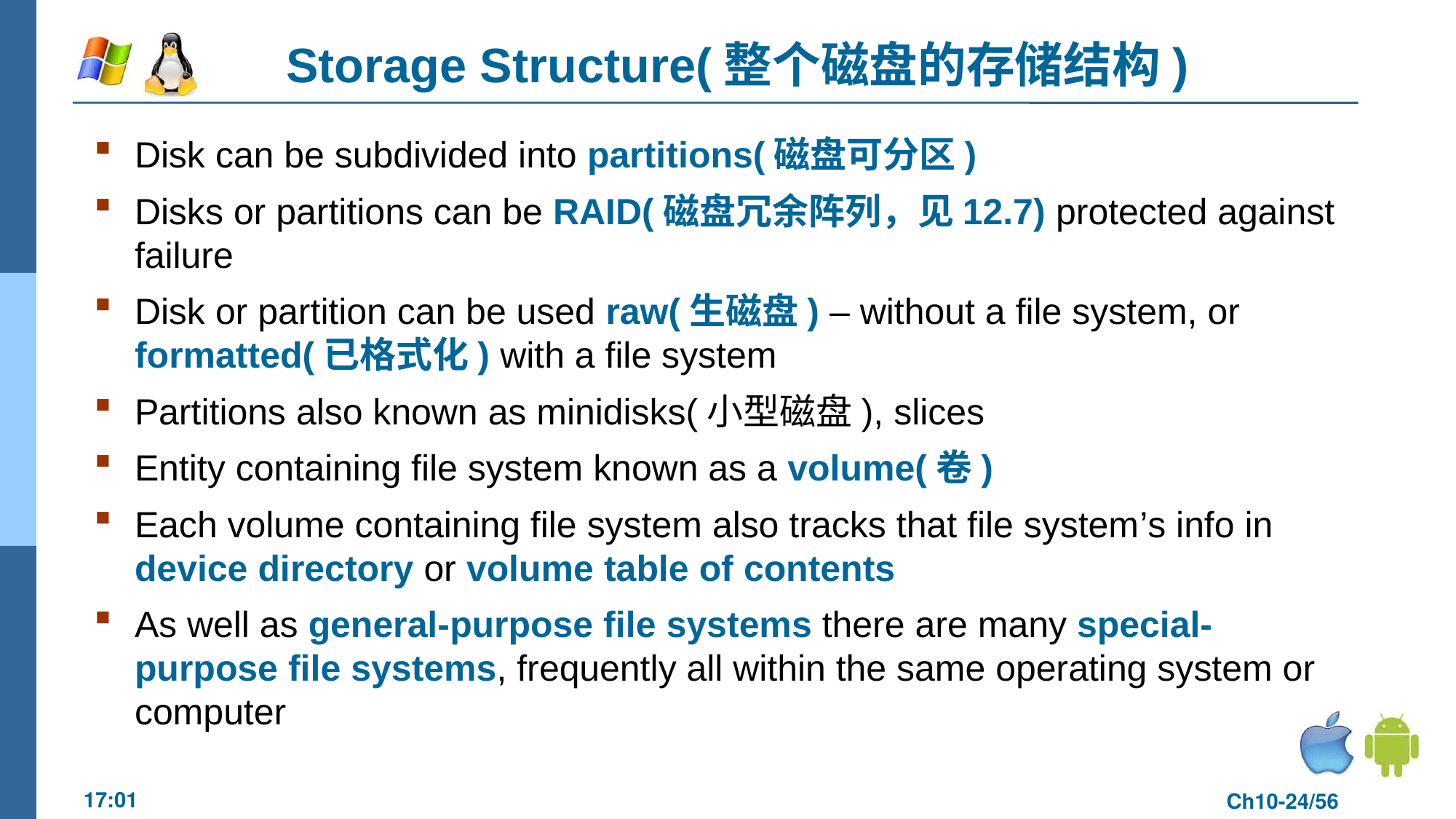

Storage Structure(整个磁盘的存储结构)
Disk can be subdivided into partitions(磁盘可分区)
Disks or partitions can be RAID(磁盘冗余阵列，见12.7) protected against failure
Disk or partition can be used raw(生磁盘) – without a file system, or formatted(已格式化) with a file system
Partitions also known as minidisks(小型磁盘), slices
Entity containing file system known as a volume(卷)
Each volume containing file system also tracks that file system’s info in device directory or volume table of contents
As well as general-purpose file systems there are many special-purpose file systems, frequently all within the same operating system or computer